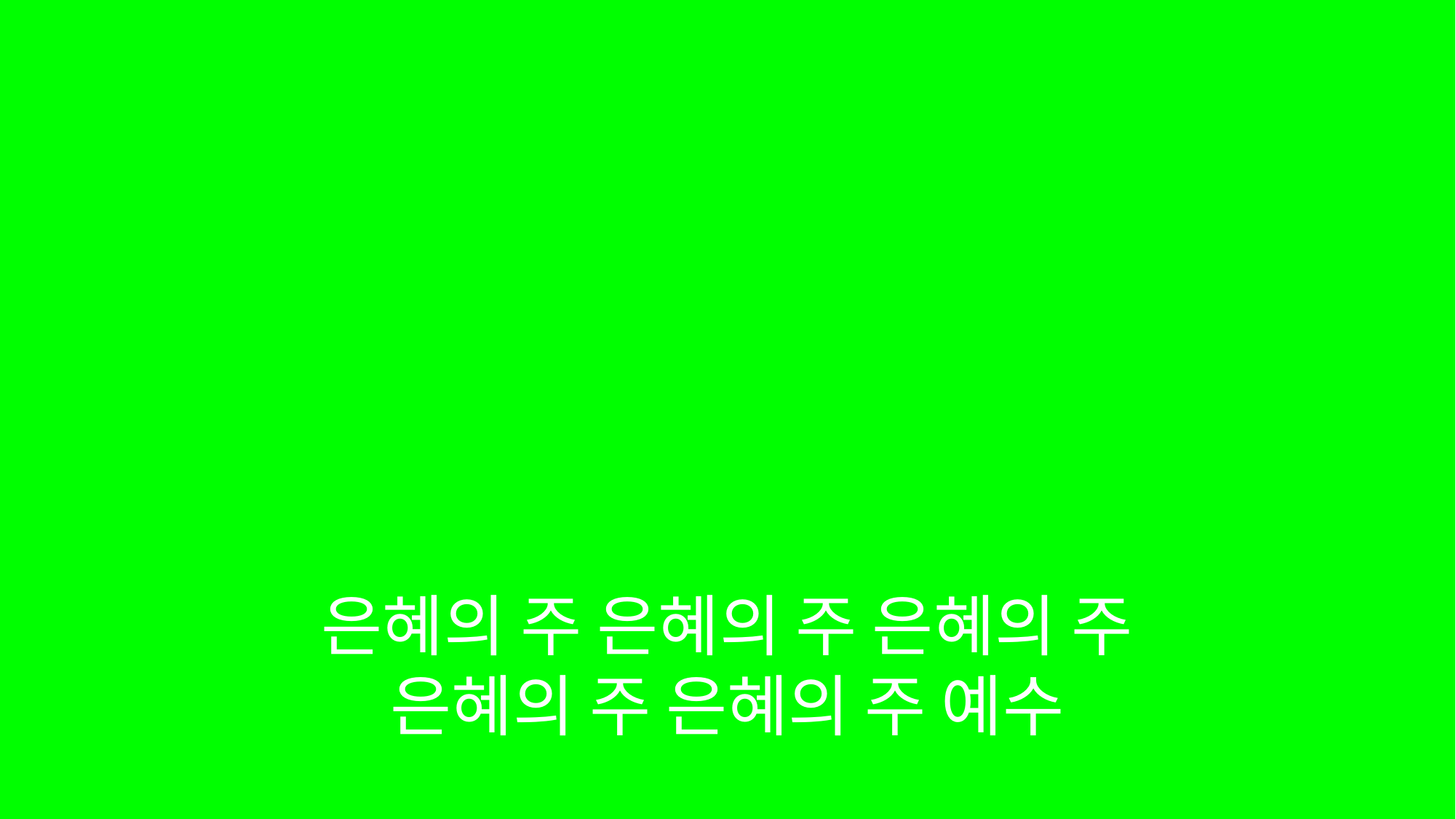

# 은혜의 주 은혜의 주 은혜의 주
은혜의 주 은혜의 주 예수